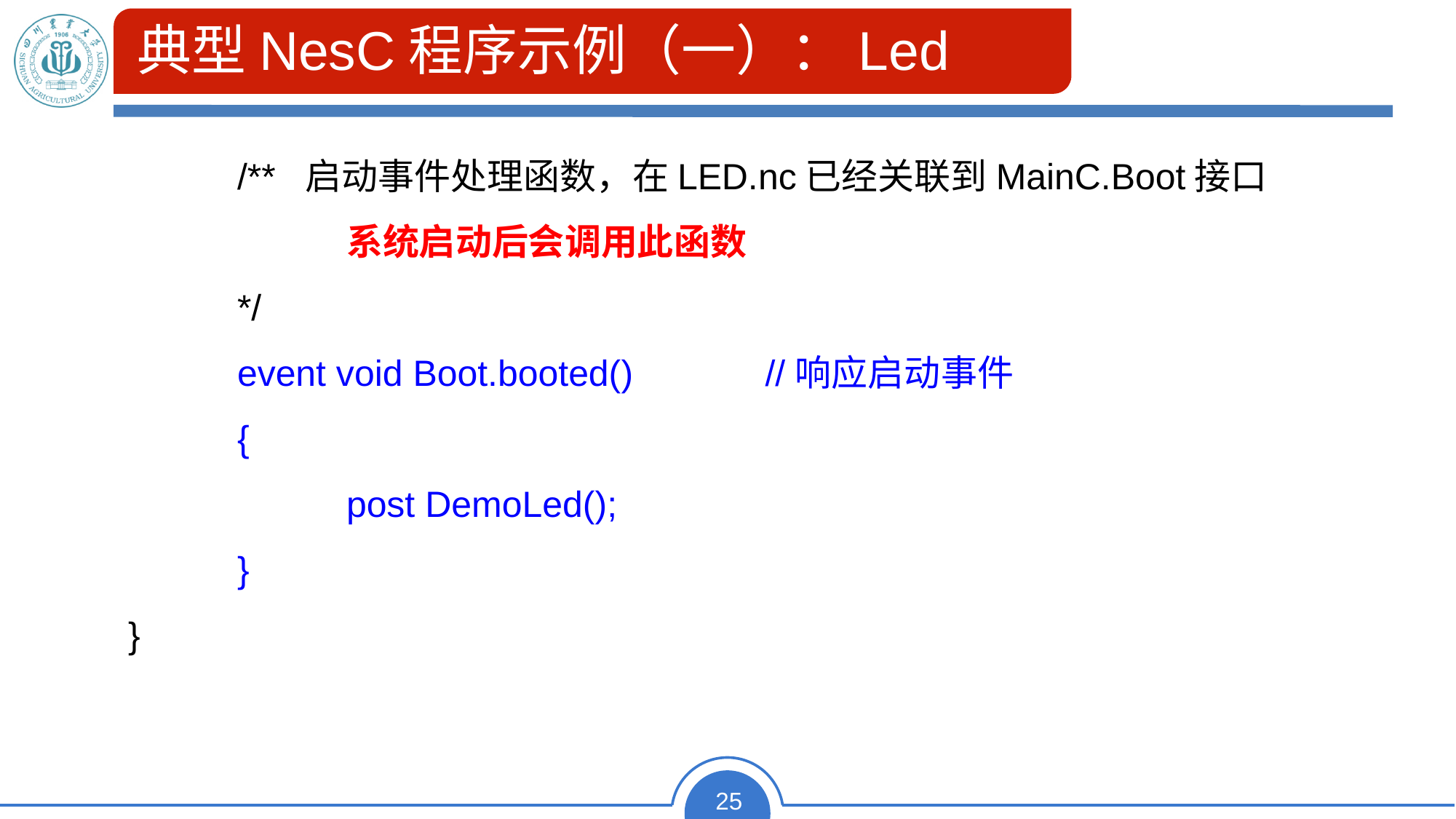

# 典型NesC程序示例（一）：Led
	/**  启动事件处理函数，在LED.nc已经关联到MainC.Boot接口
		系统启动后会调用此函数
	*/
	event void Boot.booted()             //响应启动事件
	{
		post DemoLed();
	}
}